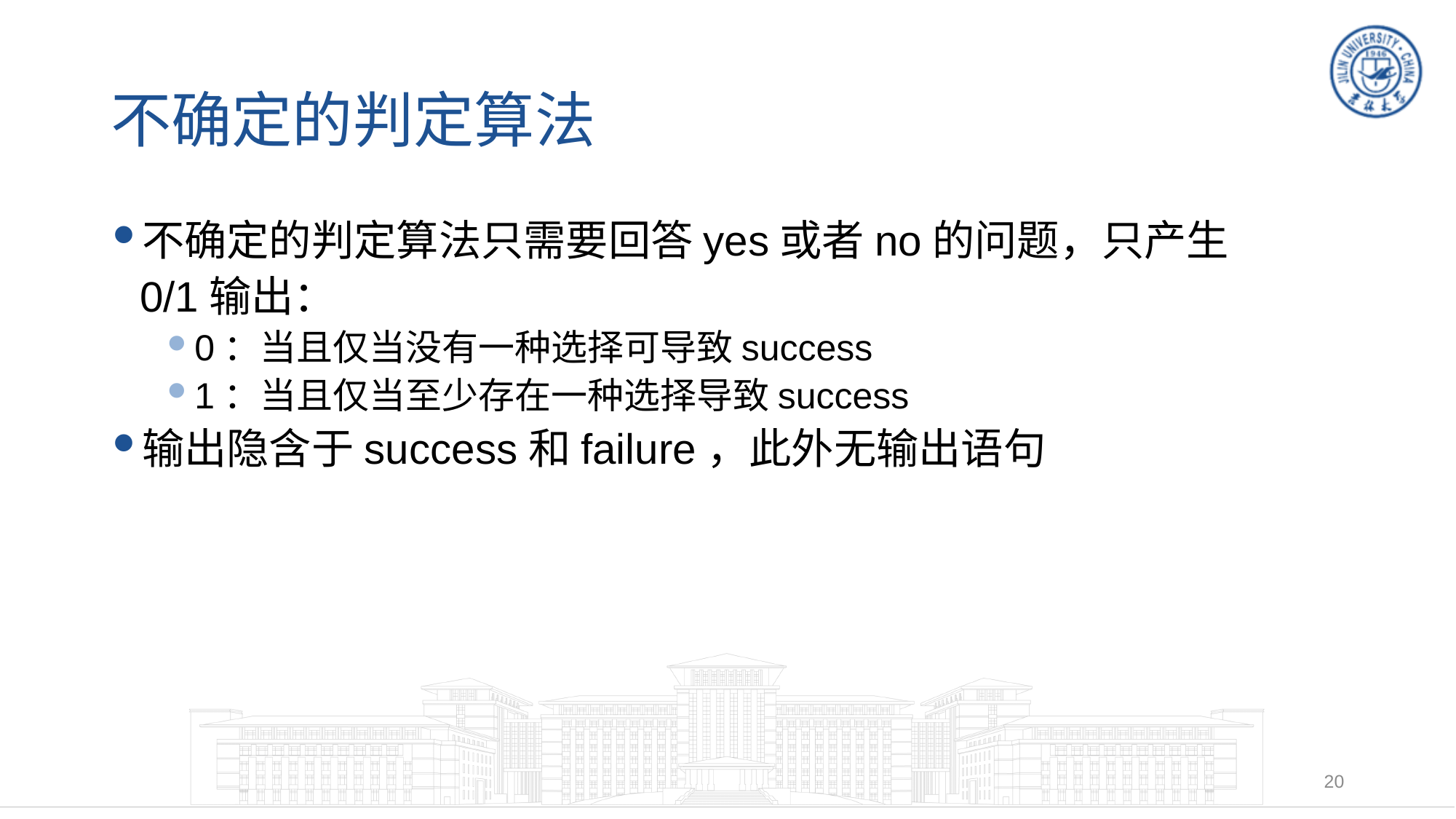

# 不确定的判定算法
不确定的判定算法只需要回答yes或者no的问题，只产生0/1输出：
0：当且仅当没有一种选择可导致success
1：当且仅当至少存在一种选择导致success
输出隐含于success和failure，此外无输出语句

20